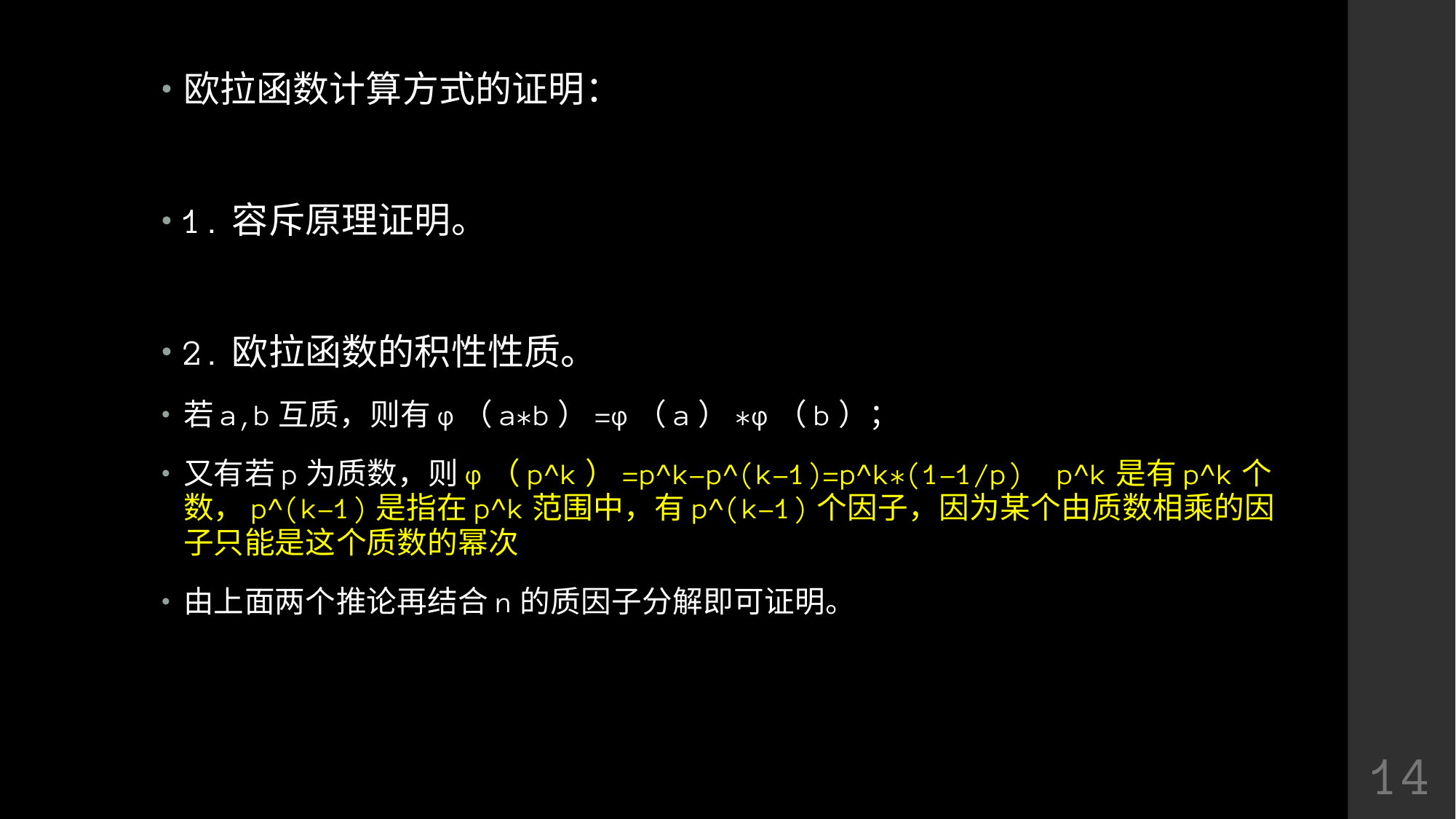

欧拉函数计算方式的证明：

1.容斥原理证明。

2.欧拉函数的积性性质。
若a,b互质，则有φ（a*b）=φ（a）*φ（b）；
又有若p为质数，则φ（p^k）=p^k-p^(k-1)=p^k*(1-1/p)  p^k是有p^k个数，p^(k-1)是指在p^k范围中，有p^(k-1)个因子，因为某个由质数相乘的因子只能是这个质数的幂次
由上面两个推论再结合n的质因子分解即可证明。
14